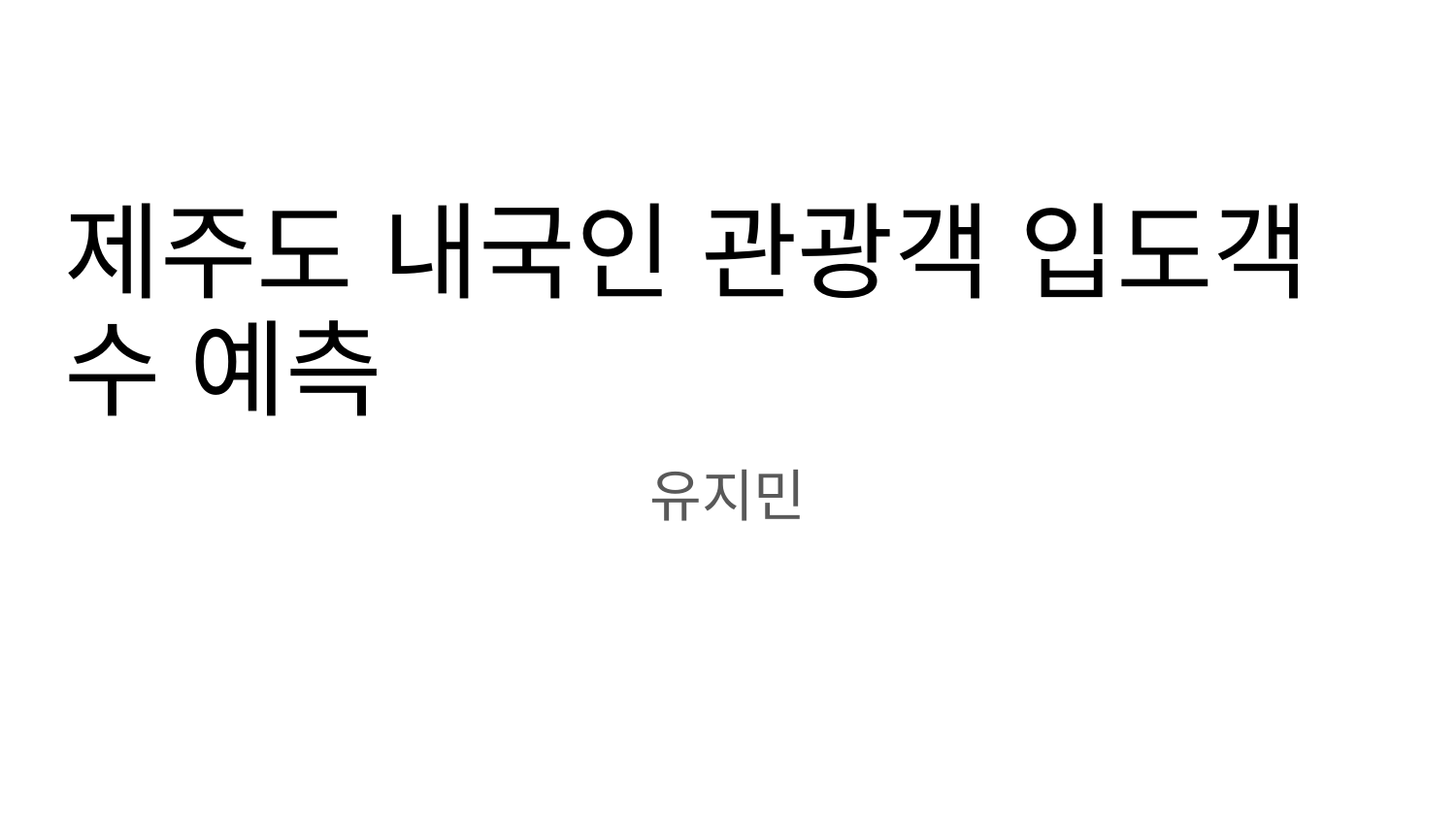

# 제주도 내국인 관광객 입도객 수 예측
유지민